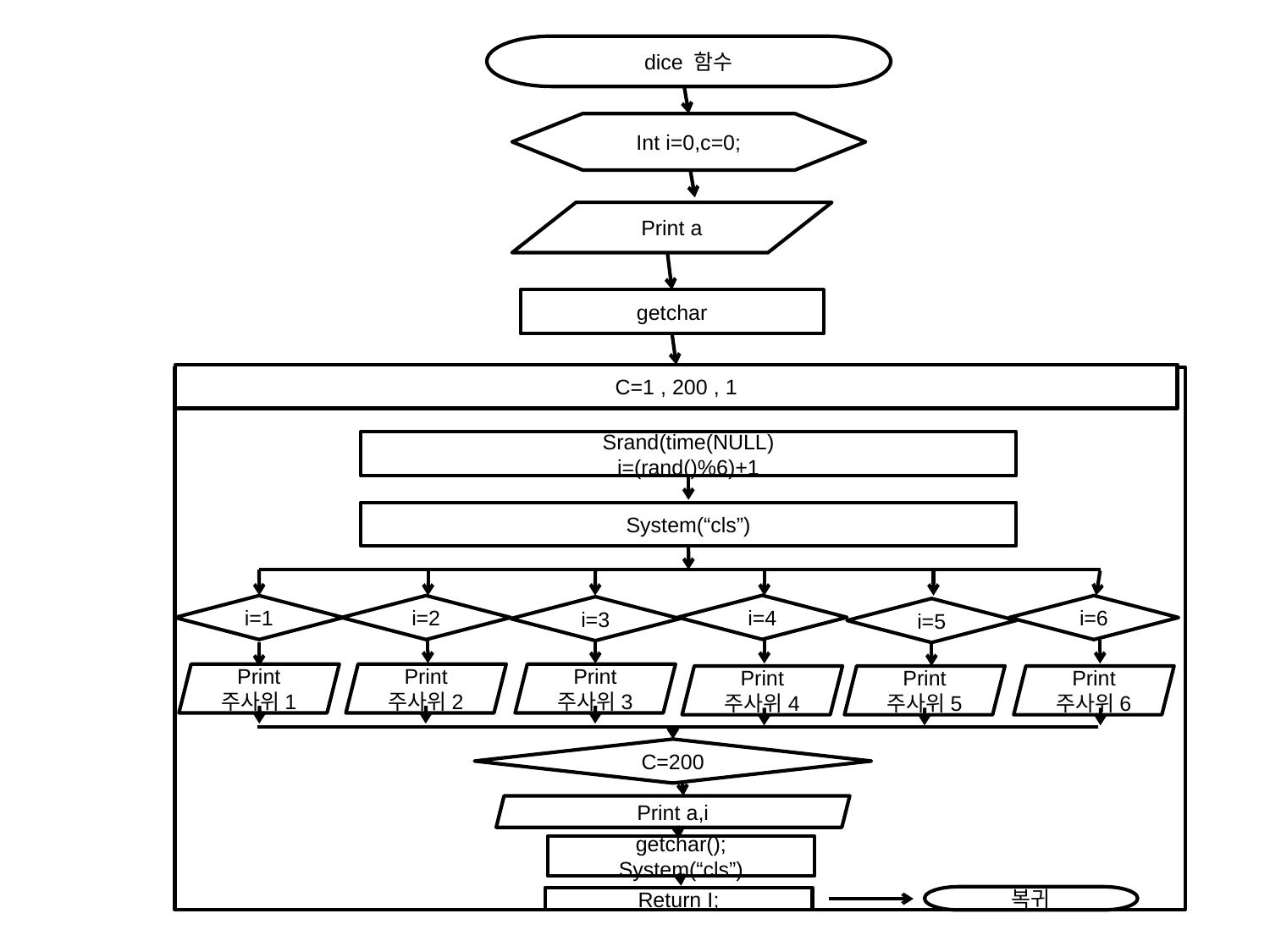

dice 함수
Int i=0,c=0;
Print a
getchar
C=1 , 200 , 1

Srand(time(NULL)
i=(rand()%6)+1
System(“cls”)
i=4
i=1
i=2
i=6
i=3
i=5
Print
주사위1
Print
주사위2
Print
주사위3
Print
주사위4
Print
주사위5
Print
주사위6
C=200
Print a,i
getchar();
System(“cls”)
복귀
Return I;